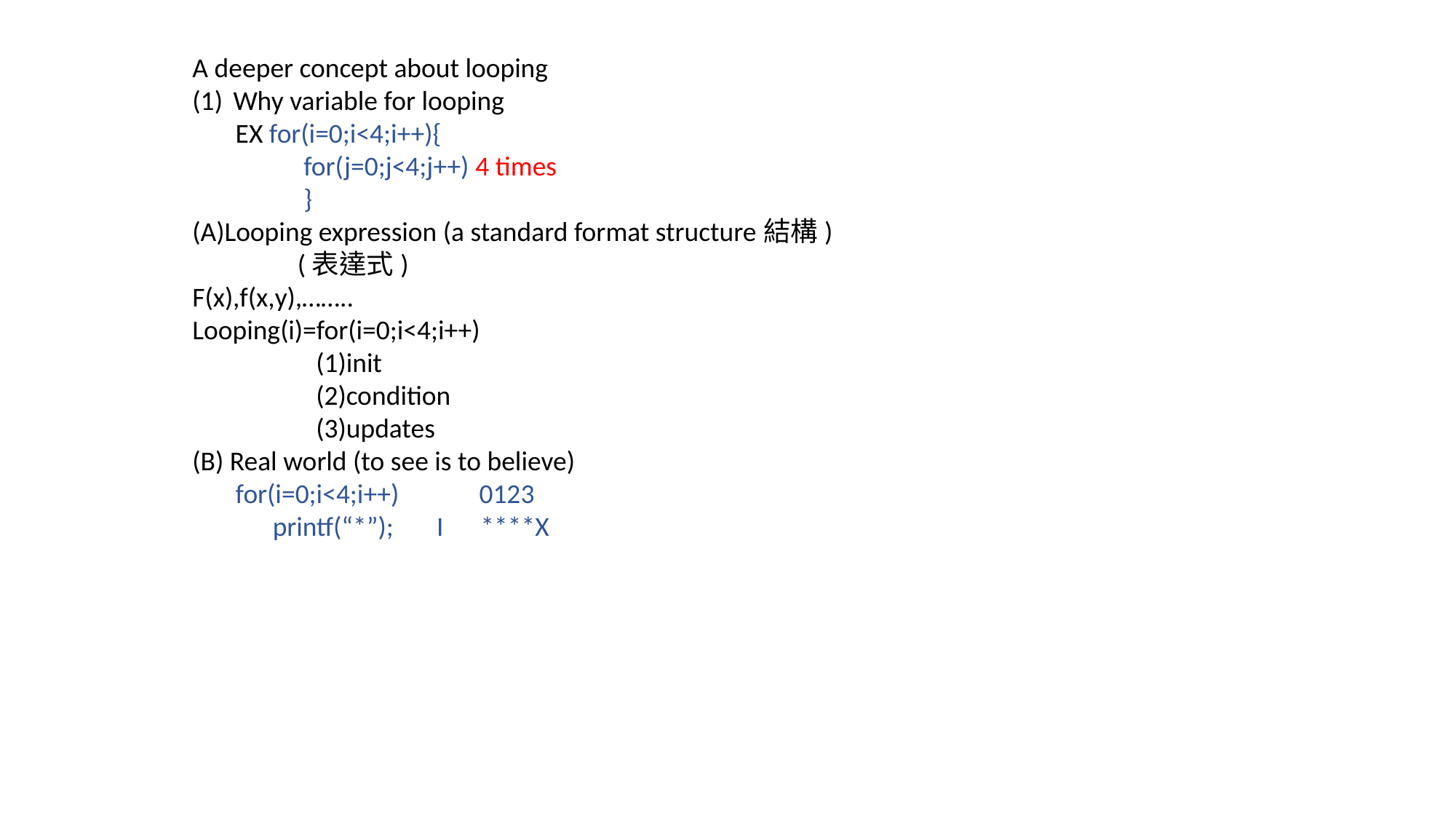

A deeper concept about looping
Why variable for looping
       EX for(i=0;i<4;i++){
                  for(j=0;j<4;j++) 4 times
                  }
(A)Looping expression (a standard format structure結構)
                 (表達式)
F(x),f(x,y),……..
Looping(i)=for(i=0;i<4;i++)
                    (1)init
                    (2)condition
                    (3)updates
(B) Real world (to see is to believe)
       for(i=0;i<4;i++)             0123
             printf(“*”);       I      ****X